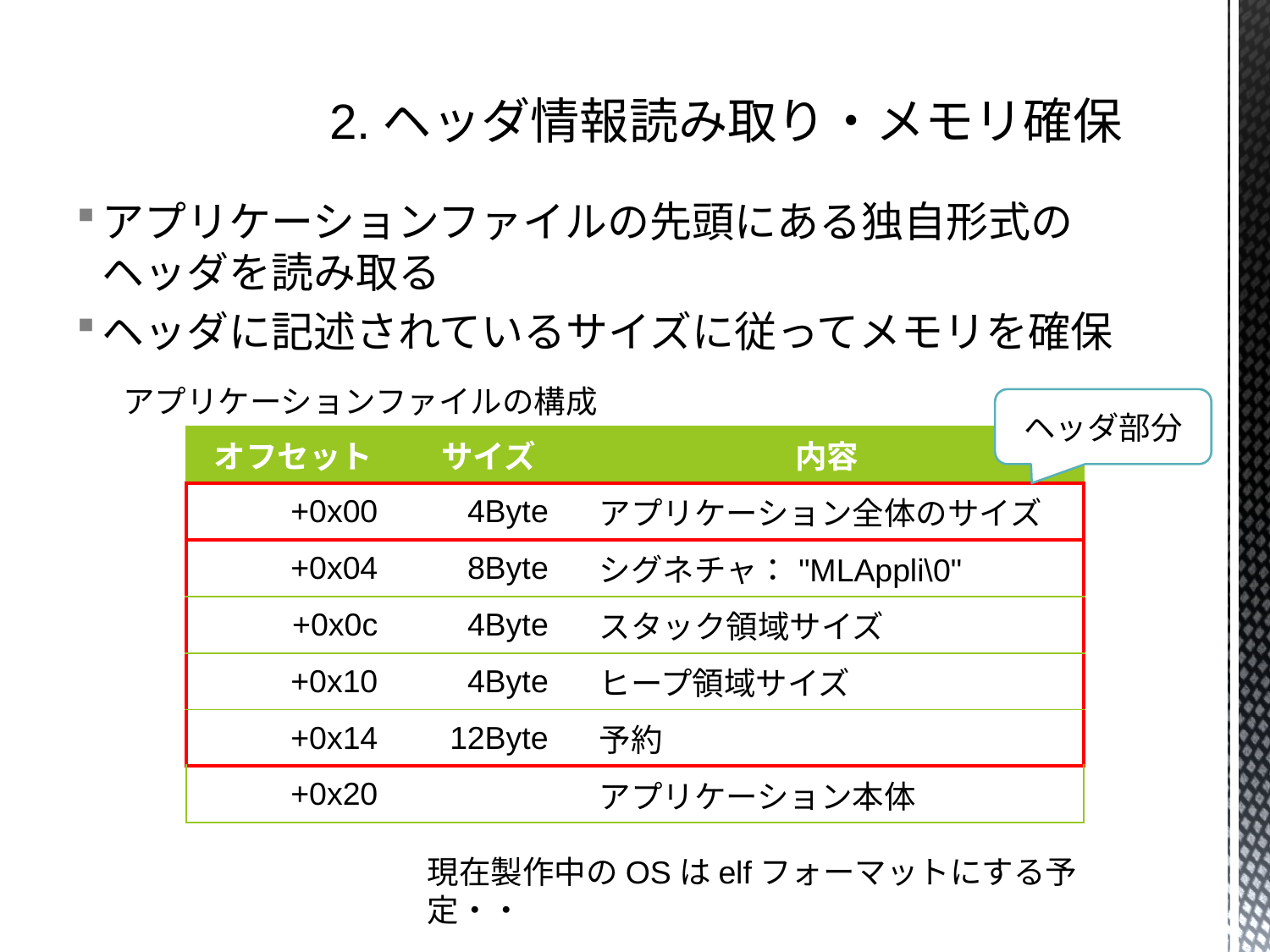

# 2.ヘッダ情報読み取り・メモリ確保
アプリケーションファイルの先頭にある独自形式のヘッダを読み取る
ヘッダに記述されているサイズに従ってメモリを確保
アプリケーションファイルの構成
ヘッダ部分
| オフセット | サイズ | 内容 |
| --- | --- | --- |
| +0x00 | 4Byte | アプリケーション全体のサイズ |
| +0x04 | 8Byte | シグネチャ："MLAppli\0" |
| +0x0c | 4Byte | スタック領域サイズ |
| +0x10 | 4Byte | ヒープ領域サイズ |
| +0x14 | 12Byte | 予約 |
| +0x20 |  | アプリケーション本体 |
現在製作中のOSはelfフォーマットにする予定・・